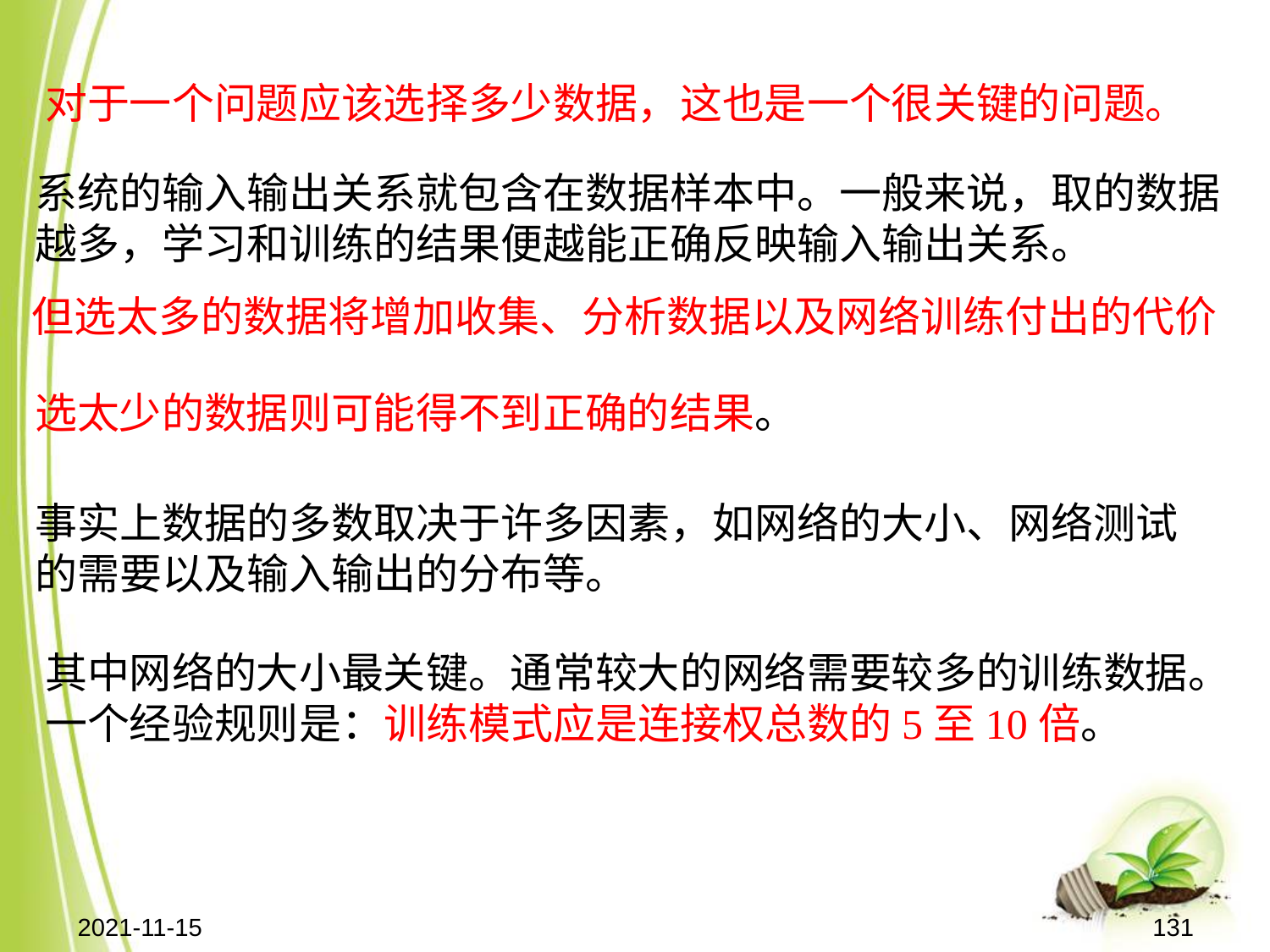

对于一个问题应该选择多少数据，这也是一个很关键的问题。
系统的输入输出关系就包含在数据样本中。一般来说，取的数据越多，学习和训练的结果便越能正确反映输入输出关系。
但选太多的数据将增加收集、分析数据以及网络训练付出的代价
选太少的数据则可能得不到正确的结果。
事实上数据的多数取决于许多因素，如网络的大小、网络测试的需要以及输入输出的分布等。
其中网络的大小最关键。通常较大的网络需要较多的训练数据。一个经验规则是：训练模式应是连接权总数的5至10倍。
2021-11-15
131